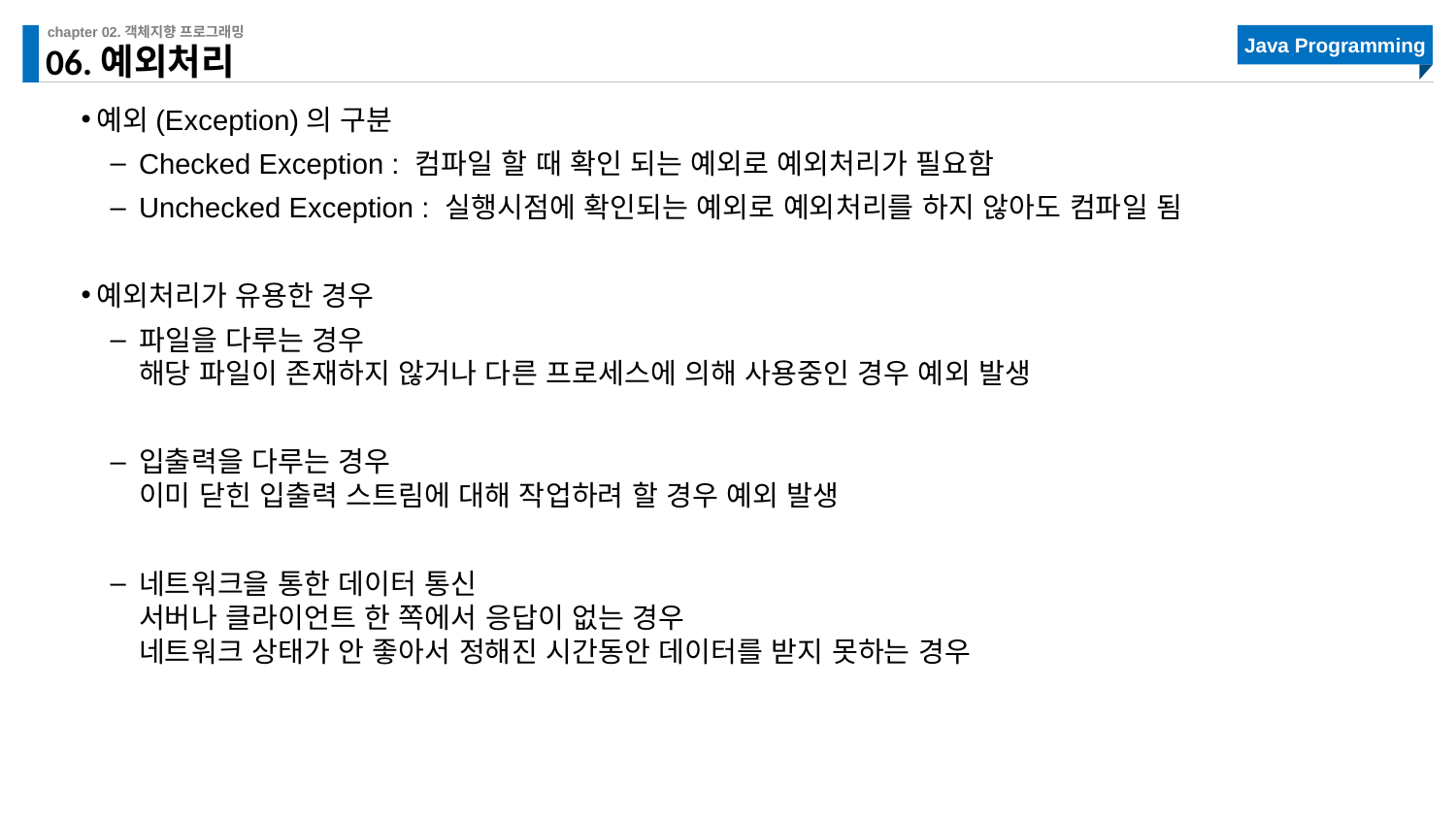

# 06.예외처리
예외(Exception)의 구분
Checked Exception : 컴파일 할 때 확인 되는 예외로 예외처리가 필요함
Unchecked Exception : 실행시점에 확인되는 예외로 예외처리를 하지 않아도 컴파일 됨

예외처리가 유용한 경우
파일을 다루는 경우
해당 파일이 존재하지 않거나 다른 프로세스에 의해 사용중인 경우 예외 발생

입출력을 다루는 경우
이미 닫힌 입출력 스트림에 대해 작업하려 할 경우 예외 발생

네트워크을 통한 데이터 통신
서버나 클라이언트 한 쪽에서 응답이 없는 경우
네트워크 상태가 안 좋아서 정해진 시간동안 데이터를 받지 못하는 경우